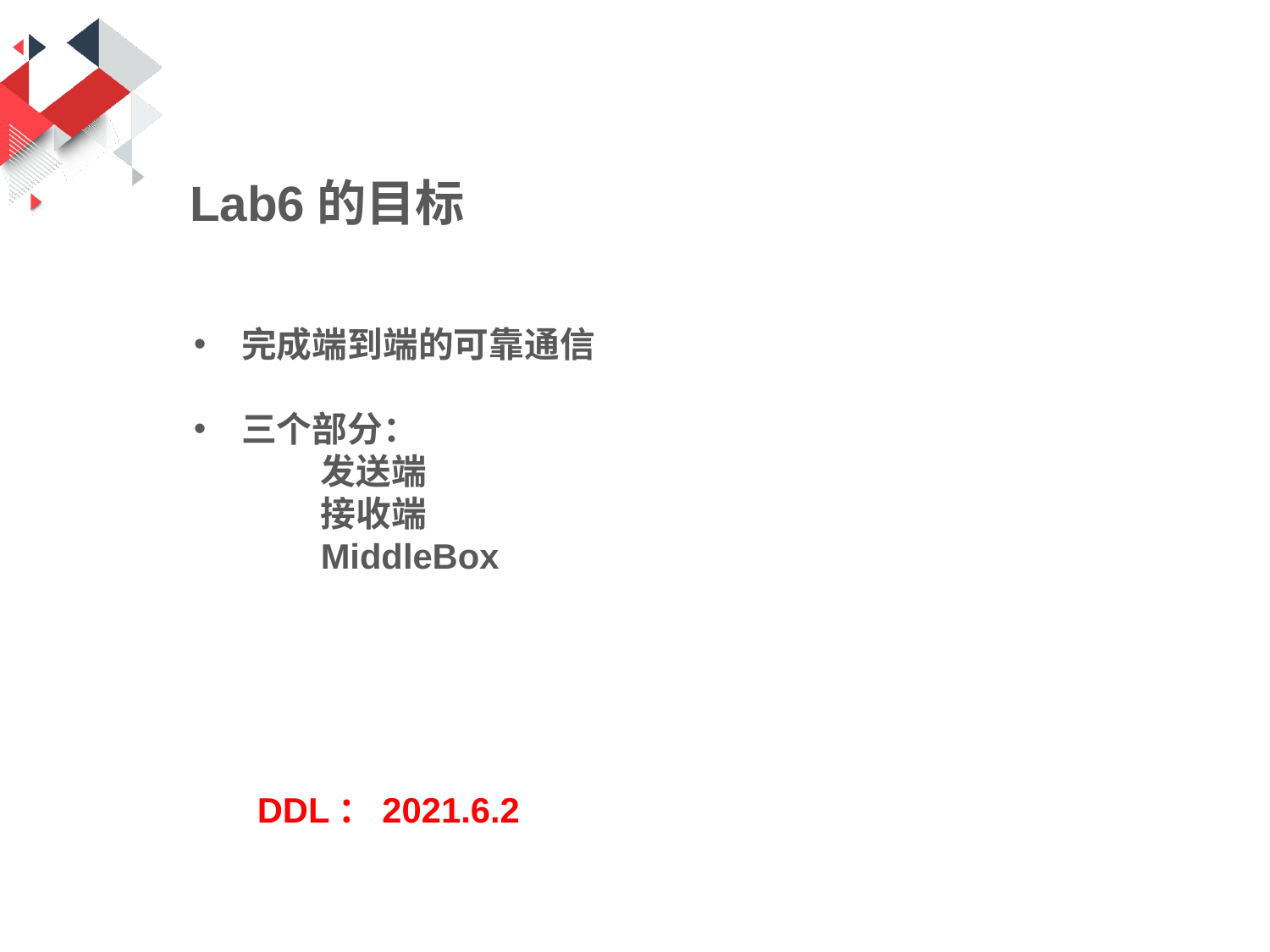

Lab6的目标
完成端到端的可靠通信

三个部分：
	发送端
	接收端
	MiddleBox

DDL：2021.6.2